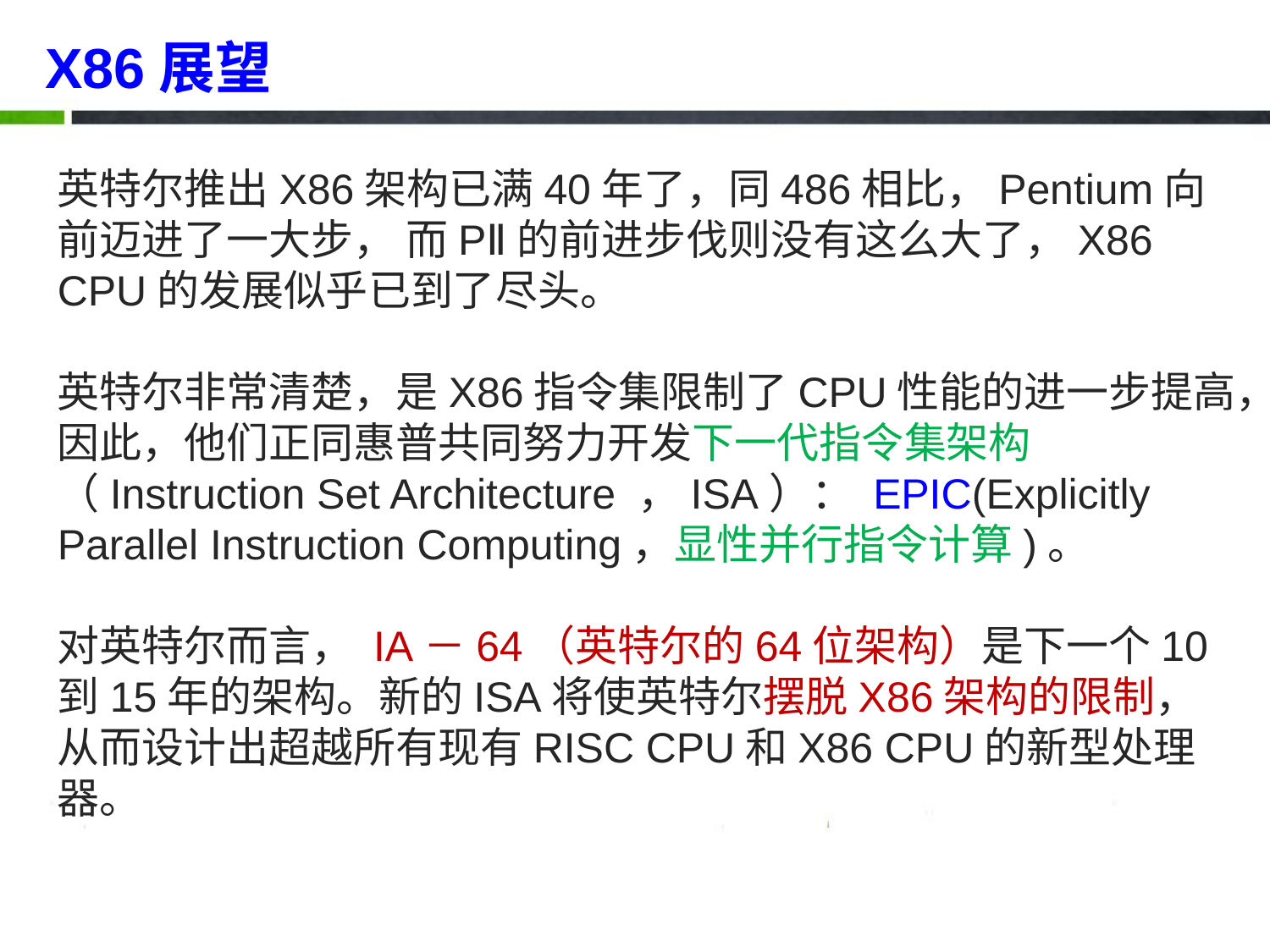

X86展望
英特尔推出X86架构已满40年了，同486相比，Pentium向前迈进了一大步， 而PⅡ的前进步伐则没有这么大了，X86 CPU的发展似乎已到了尽头。

英特尔非常清楚，是X86指令集限制了CPU性能的进一步提高，因此，他们正同惠普共同努力开发下一代指令集架构（Instruction Set Architecture ，ISA）： EPIC(Explicitly Parallel Instruction Computing，显性并行指令计算)。

对英特尔而言， IA－64（英特尔的64位架构）是下一个10到15年的架构。新的ISA将使英特尔摆脱X86架构的限制，从而设计出超越所有现有RISC CPU和X86 CPU的新型处理器。
37